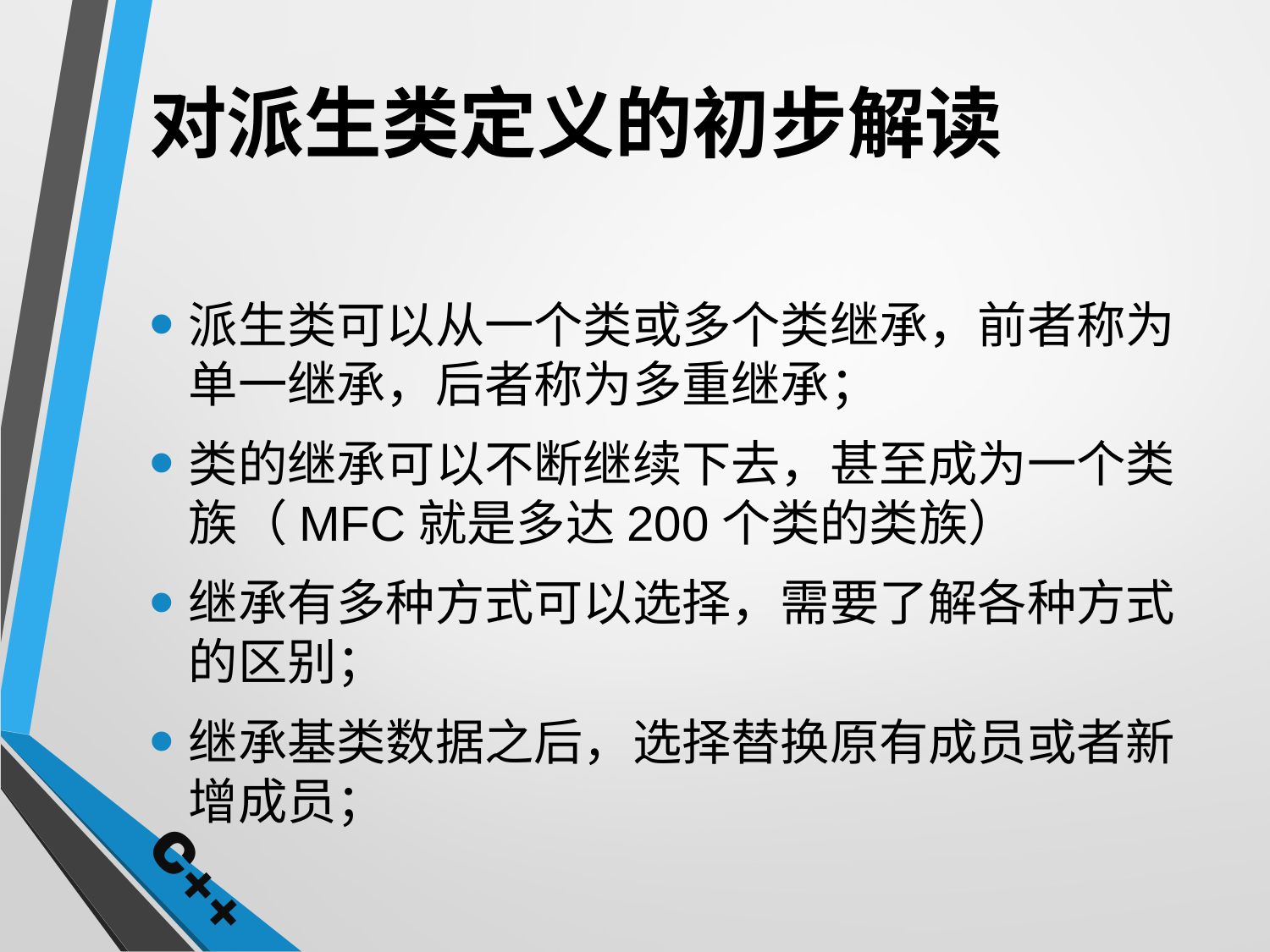

# 对派生类定义的初步解读
派生类可以从一个类或多个类继承，前者称为单一继承，后者称为多重继承；
类的继承可以不断继续下去，甚至成为一个类族（MFC就是多达200个类的类族）
继承有多种方式可以选择，需要了解各种方式的区别；
继承基类数据之后，选择替换原有成员或者新增成员；